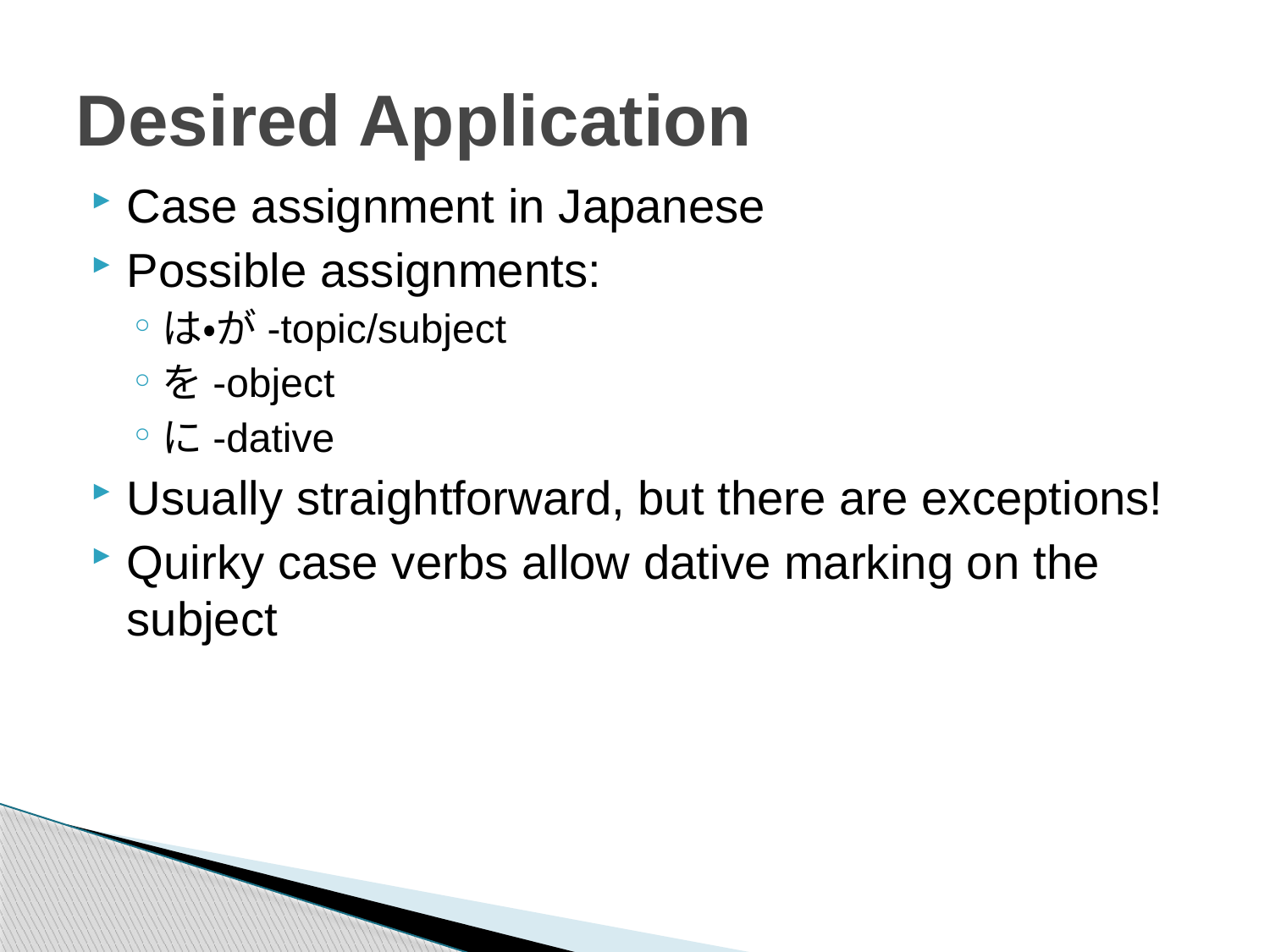

# Desired Application
Case assignment in Japanese
Possible assignments:
は・が-topic/subject
を-object
に-dative
Usually straightforward, but there are exceptions!
Quirky case verbs allow dative marking on the subject